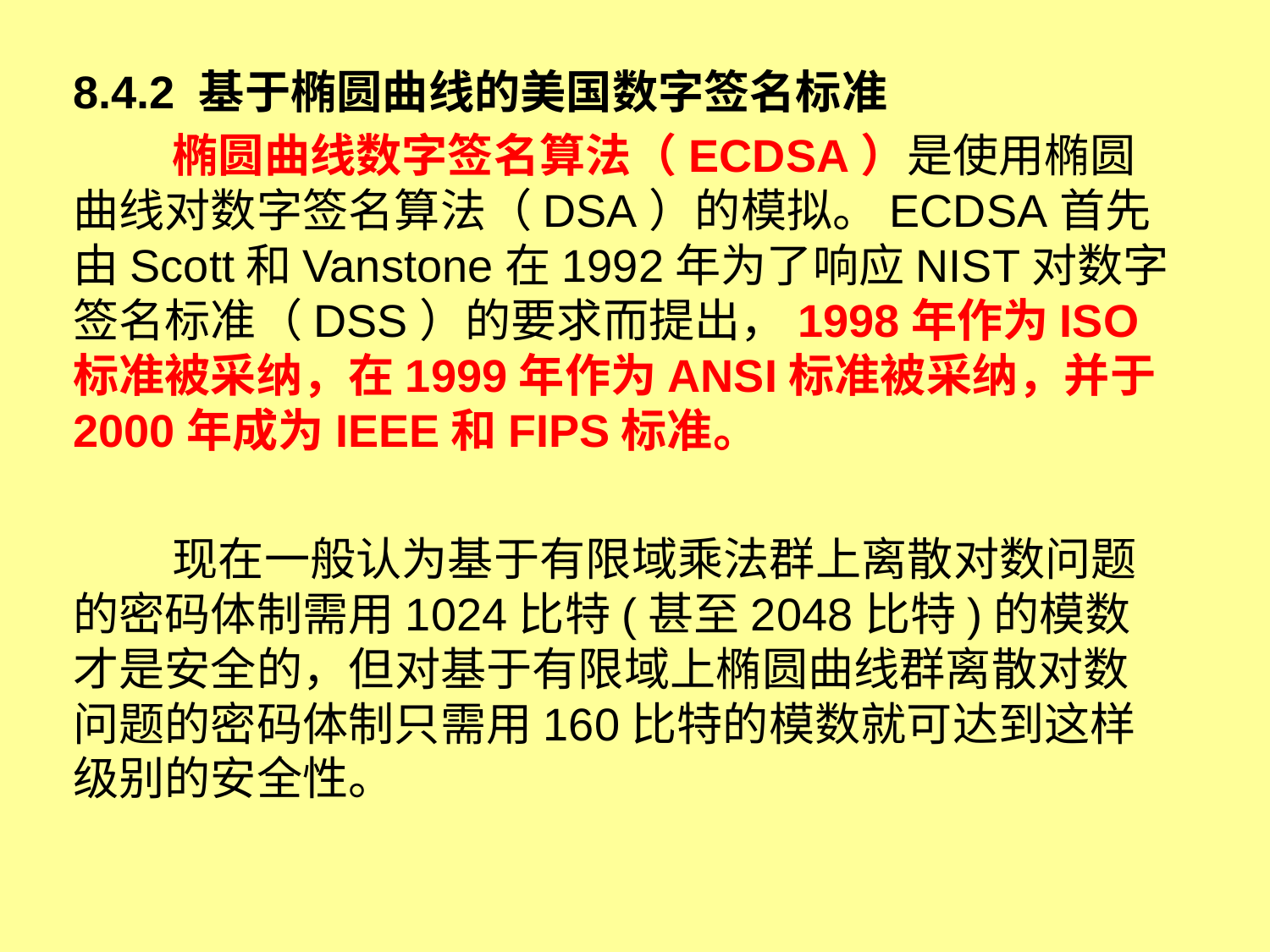

8.4.2 基于椭圆曲线的美国数字签名标准
椭圆曲线数字签名算法（ECDSA）是使用椭圆曲线对数字签名算法（DSA）的模拟。ECDSA首先由Scott和Vanstone在1992年为了响应NIST对数字签名标准（DSS）的要求而提出，1998年作为ISO标准被采纳，在1999年作为ANSI标准被采纳，并于2000年成为IEEE和FIPS标准。

现在一般认为基于有限域乘法群上离散对数问题的密码体制需用1024比特(甚至2048比特)的模数才是安全的，但对基于有限域上椭圆曲线群离散对数问题的密码体制只需用160比特的模数就可达到这样级别的安全性。